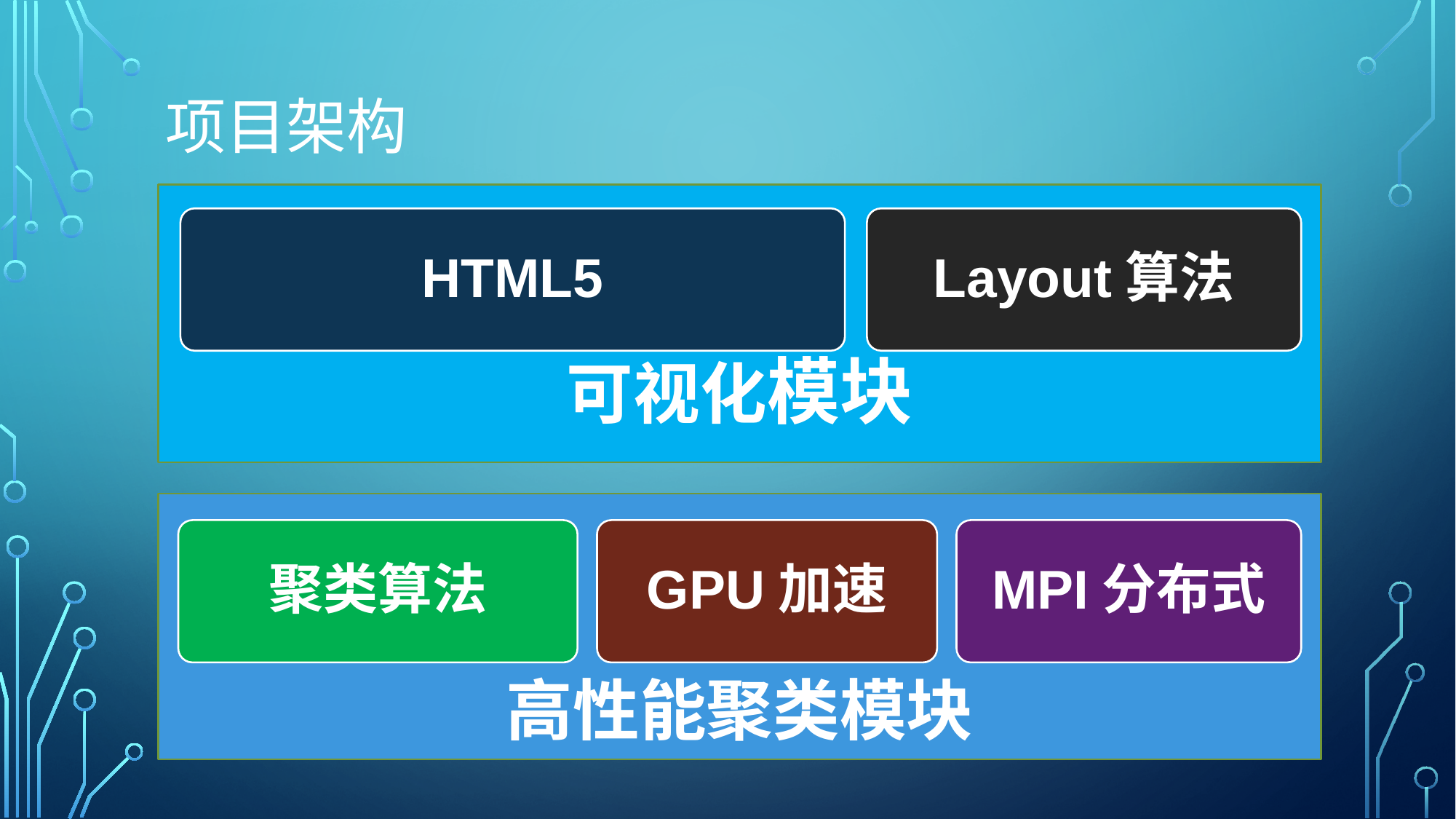

# 项目架构

可视化模块

HTML5

Layout算法

高性能聚类模块

聚类算法

GPU加速

MPI分布式